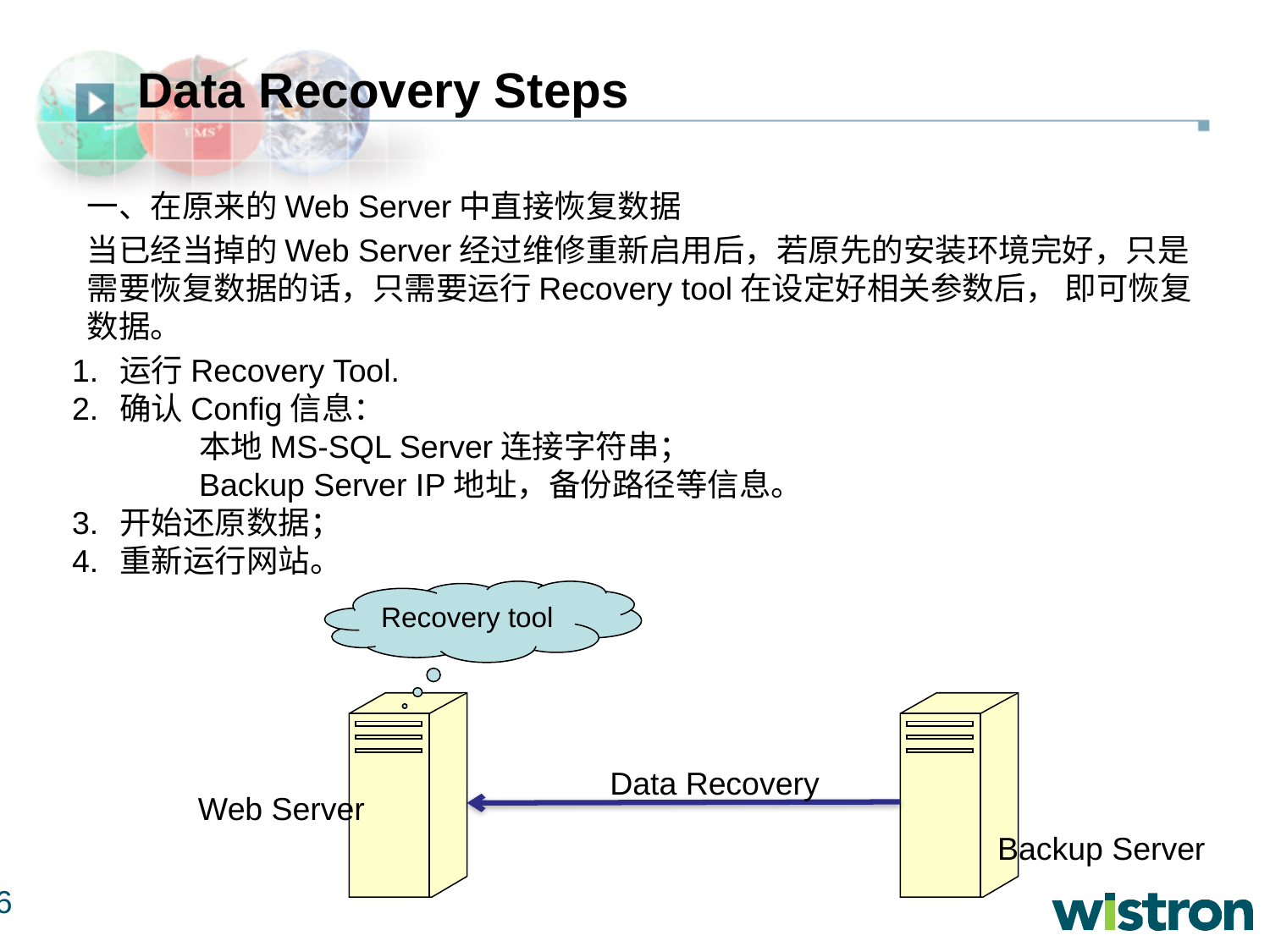

# Data Recovery Steps
一、在原来的Web Server中直接恢复数据
当已经当掉的Web Server经过维修重新启用后，若原先的安装环境完好，只是需要恢复数据的话，只需要运行Recovery tool在设定好相关参数后， 即可恢复数据。
运行Recovery Tool.
确认Config信息：
	本地MS-SQL Server连接字符串；
	Backup Server IP地址，备份路径等信息。
开始还原数据；
重新运行网站。

Recovery tool

Data Recovery
Web Server
Backup Server